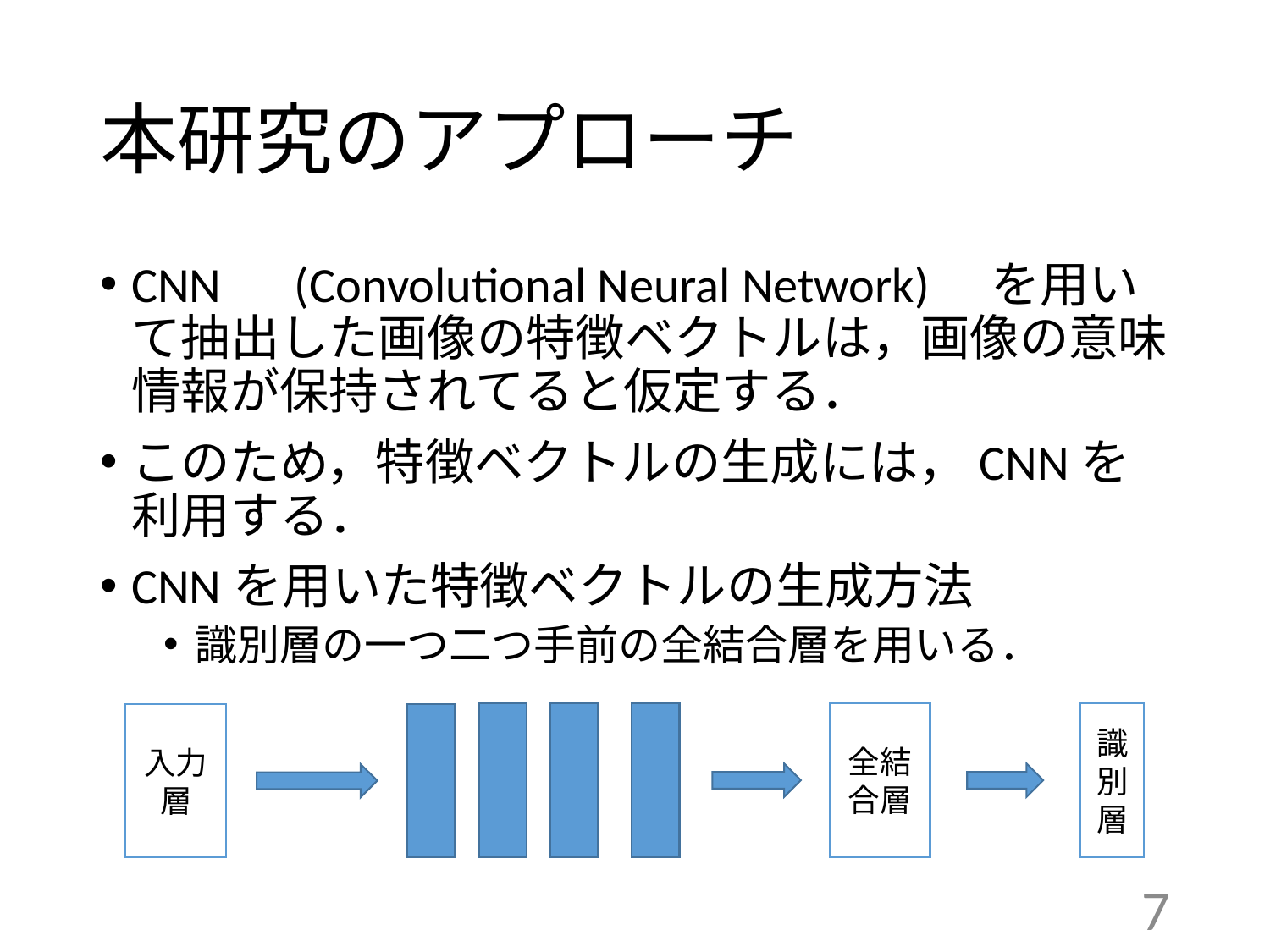

# 本研究のアプローチ
CNN　(Convolutional Neural Network)　を用いて抽出した画像の特徴ベクトルは，画像の意味情報が保持されてると仮定する．
このため，特徴ベクトルの生成には，CNNを利用する．
CNNを用いた特徴ベクトルの生成方法
識別層の一つ二つ手前の全結合層を用いる．
識別層

全結合層
入力層

7